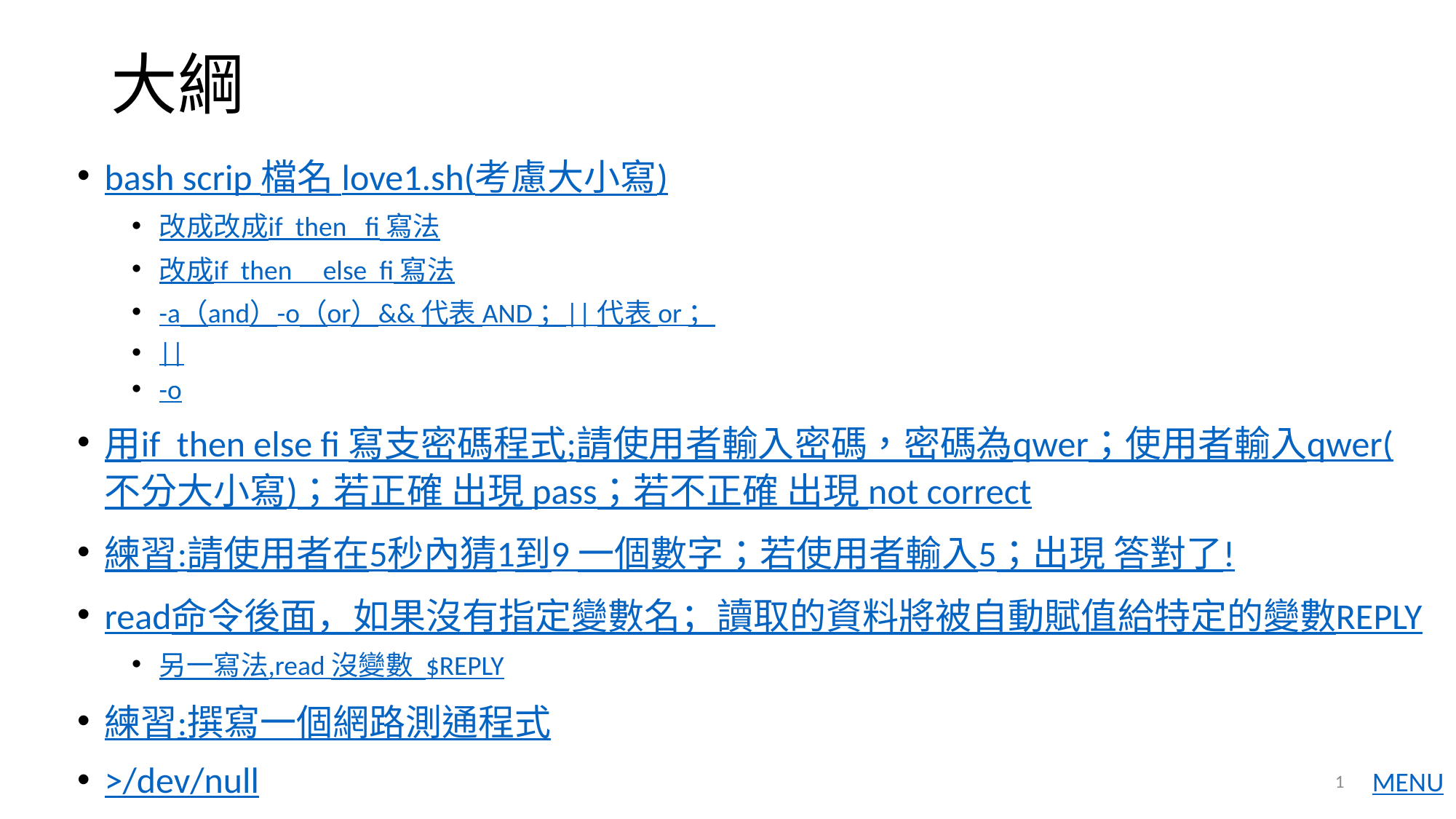

# 大綱
bash scrip 檔名 love1.sh(考慮大小寫)
改成改成if  then   fi 寫法
改成if  then     else  fi 寫法
-a（and）-o（or）&& 代表 AND ；|| 代表 or ；
||
-o
用if  then else fi 寫支密碼程式;請使用者輸入密碼，密碼為qwer；使用者輸入qwer(不分大小寫)；若正確 出現 pass；若不正確 出現 not correct
練習:請使用者在5秒內猜1到9 一個數字；若使用者輸入5；出現 答對了!
read命令後面，如果沒有指定變數名；讀取的資料將被自動賦值給特定的變數REPLY
另一寫法,read 沒變數  $REPLY
練習:撰寫一個網路測通程式
>/dev/null
練習:撰寫一個判斷檔案存在與否的程式

1